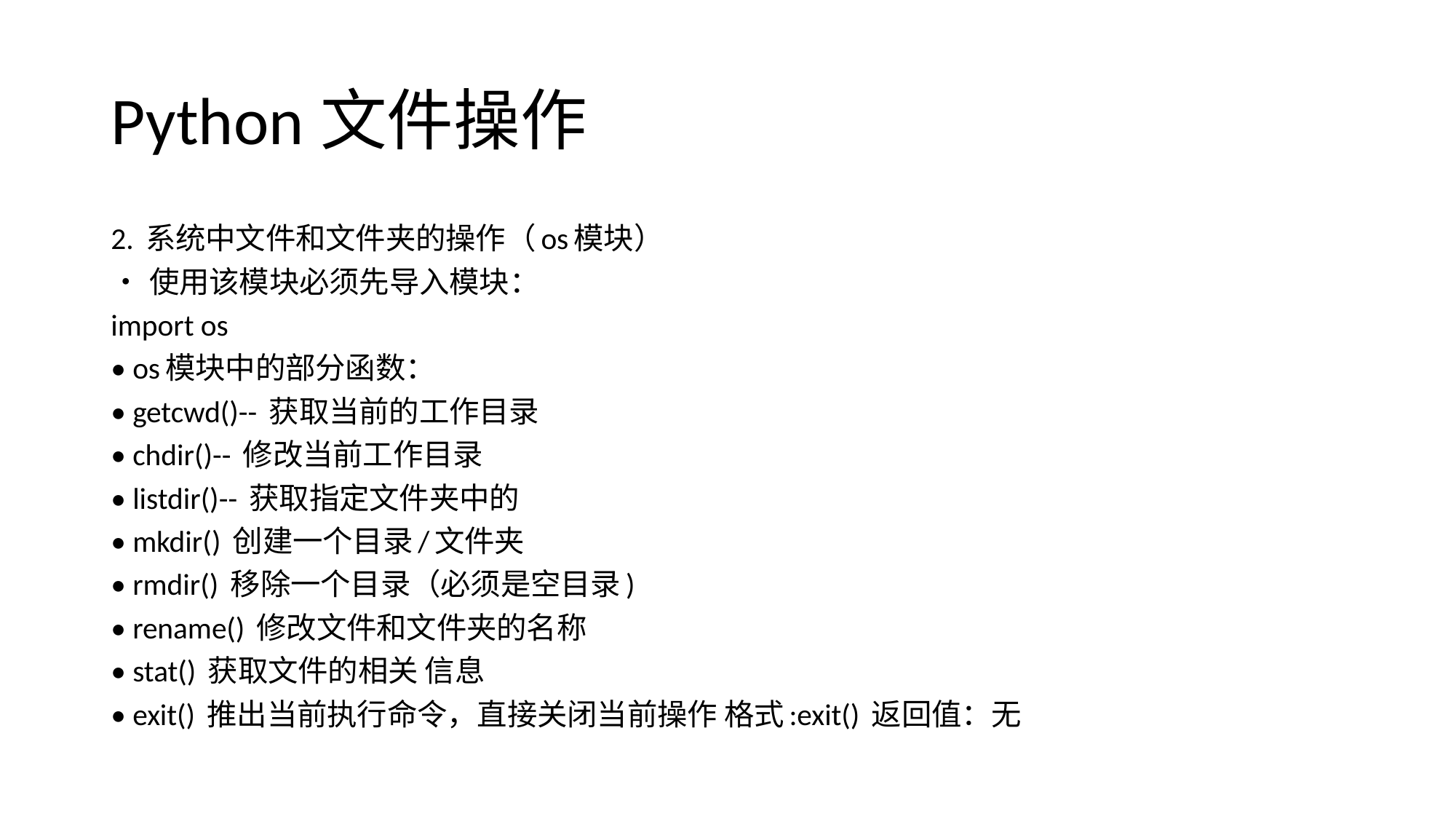

# Python文件操作
2. 系统中文件和文件夹的操作（os模块）
• 使用该模块必须先导入模块：
import os
• os模块中的部分函数：
• getcwd()-- 获取当前的工作目录
• chdir()-- 修改当前工作目录
• listdir()-- 获取指定文件夹中的
• mkdir() 创建一个目录/文件夹
• rmdir() 移除一个目录（必须是空目录)
• rename() 修改文件和文件夹的名称
• stat() 获取文件的相关 信息
• exit() 推出当前执行命令，直接关闭当前操作 格式:exit() 返回值：无